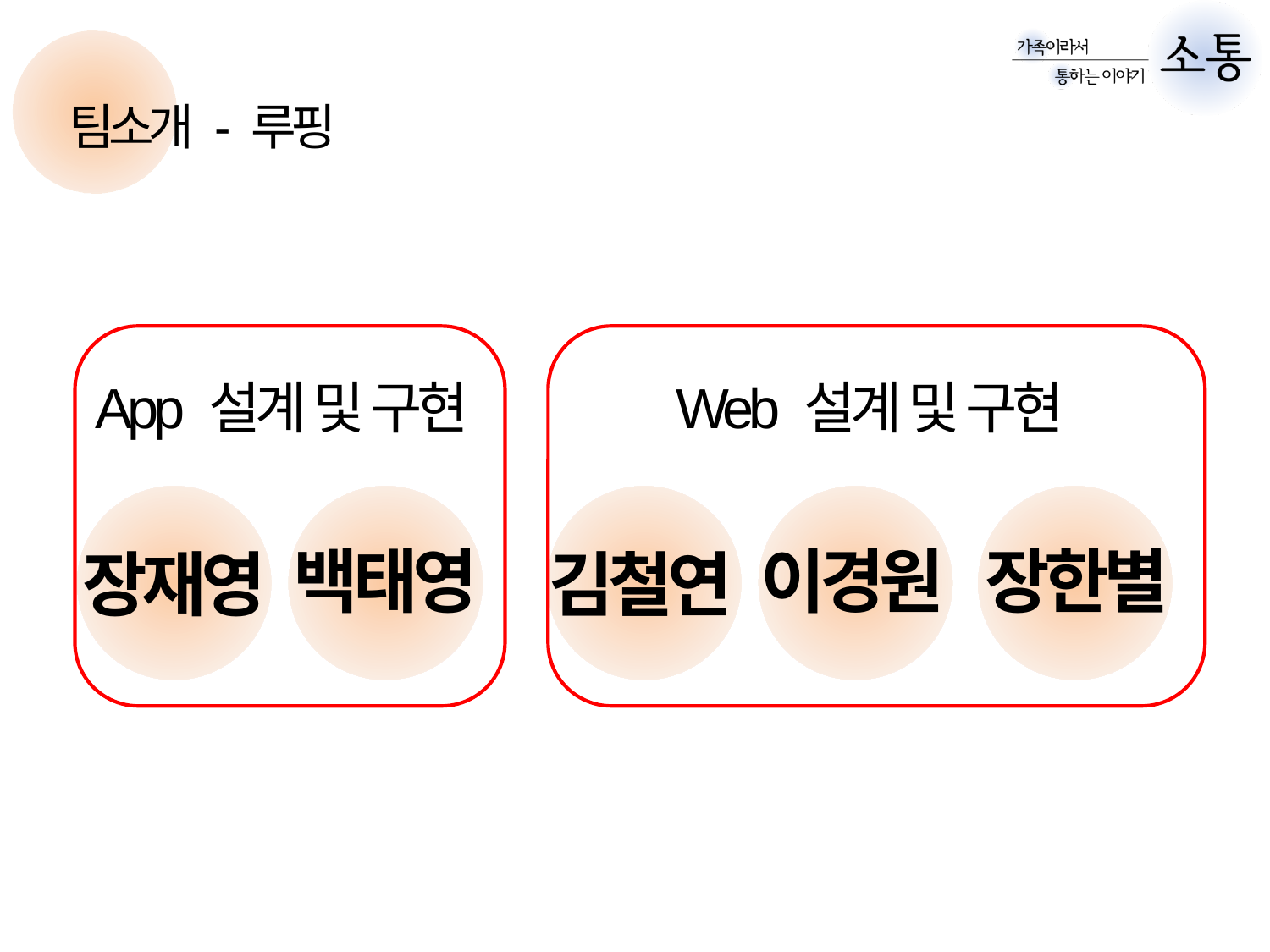

팀소개 - 루핑

App 설계 및 구현
Web 설계 및 구현

백태영
이경원
장한별
장재영
김철연